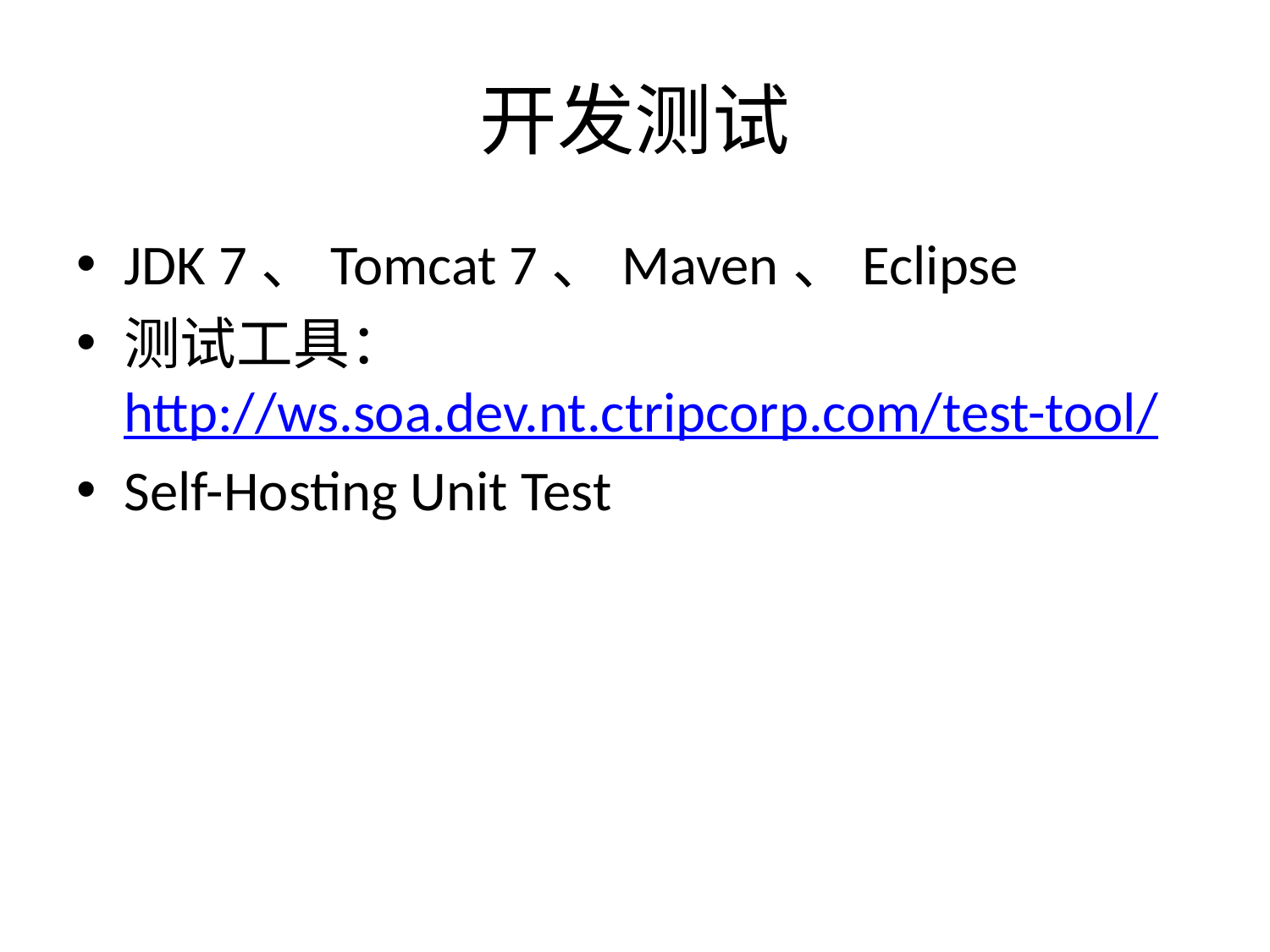

# 开发测试
JDK 7、Tomcat 7、Maven、Eclipse
测试工具：http://ws.soa.dev.nt.ctripcorp.com/test-tool/
Self-Hosting Unit Test